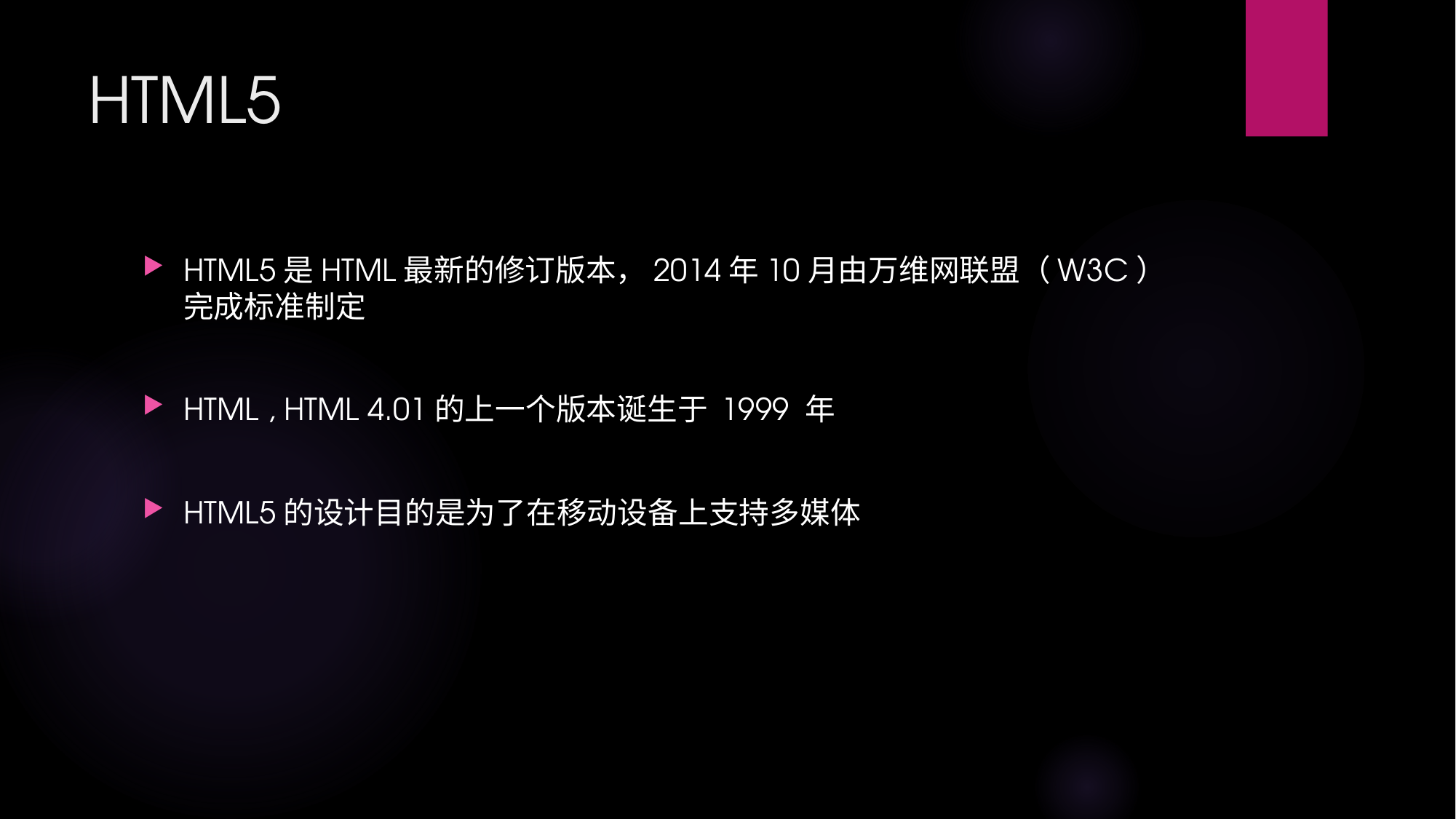

# HTML5
HTML5是HTML最新的修订版本，2014年10月由万维网联盟（W3C）完成标准制定

HTML , HTML 4.01的上一个版本诞生于 1999 年

HTML5的设计目的是为了在移动设备上支持多媒体